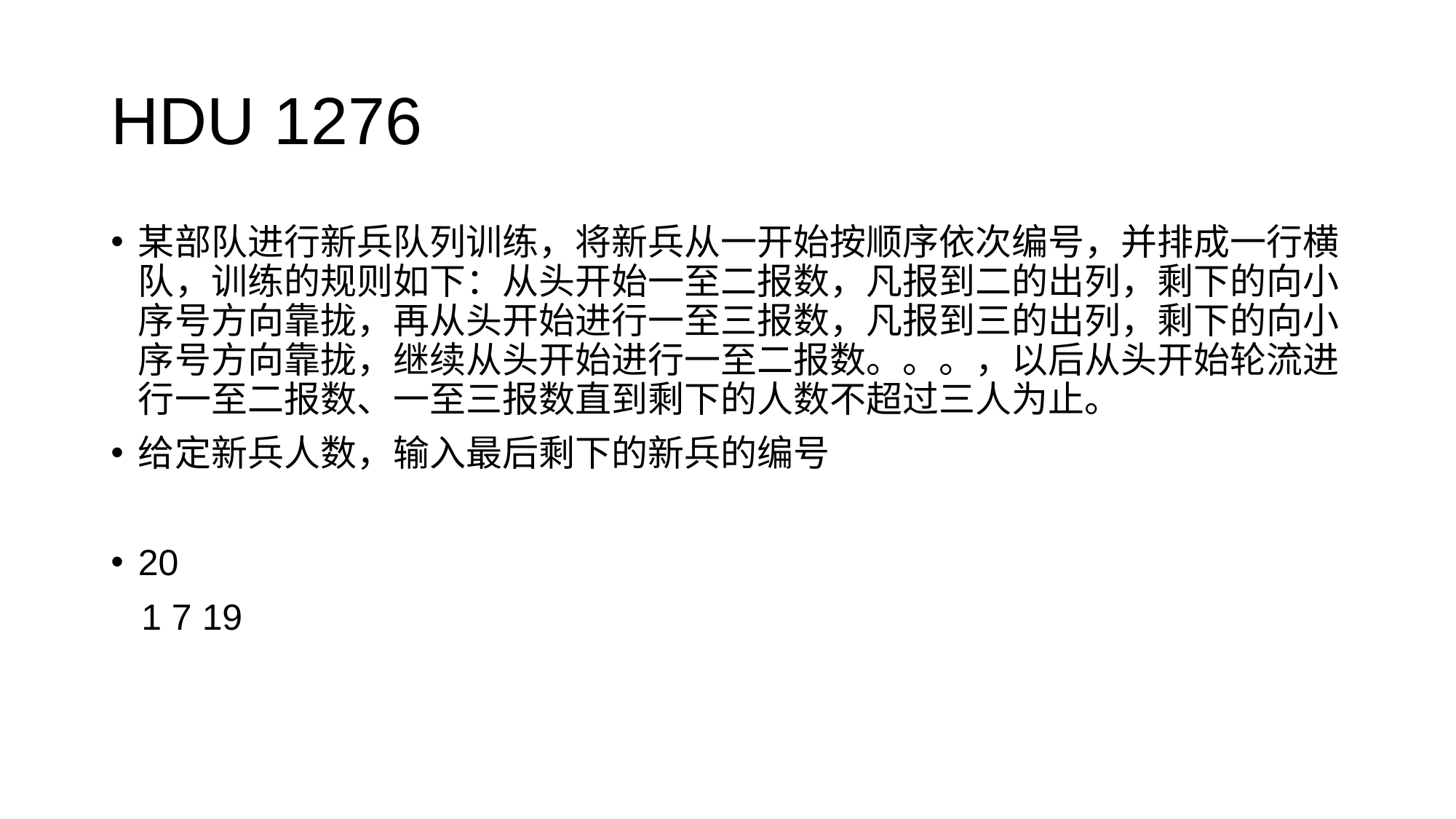

# HDU 1276
某部队进行新兵队列训练，将新兵从一开始按顺序依次编号，并排成一行横队，训练的规则如下：从头开始一至二报数，凡报到二的出列，剩下的向小序号方向靠拢，再从头开始进行一至三报数，凡报到三的出列，剩下的向小序号方向靠拢，继续从头开始进行一至二报数。。。，以后从头开始轮流进行一至二报数、一至三报数直到剩下的人数不超过三人为止。
给定新兵人数，输入最后剩下的新兵的编号

20
   1 7 19